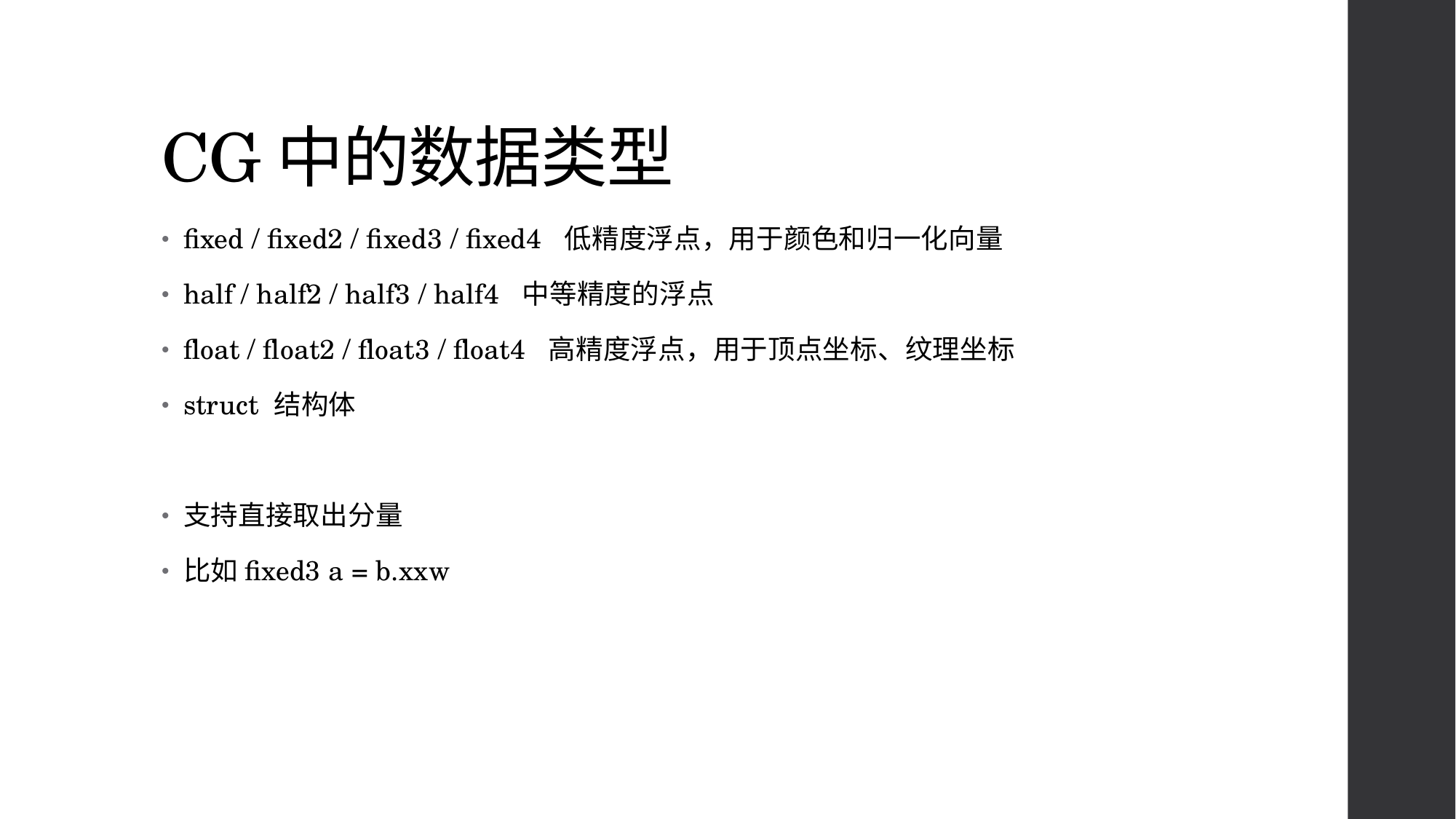

# CG中的数据类型
fixed / fixed2 / fixed3 / fixed4  低精度浮点，用于颜色和归一化向量
half / half2 / half3 / half4  中等精度的浮点
float / float2 / float3 / float4  高精度浮点，用于顶点坐标、纹理坐标
struct 结构体

支持直接取出分量
比如fixed3 a = b.xxw